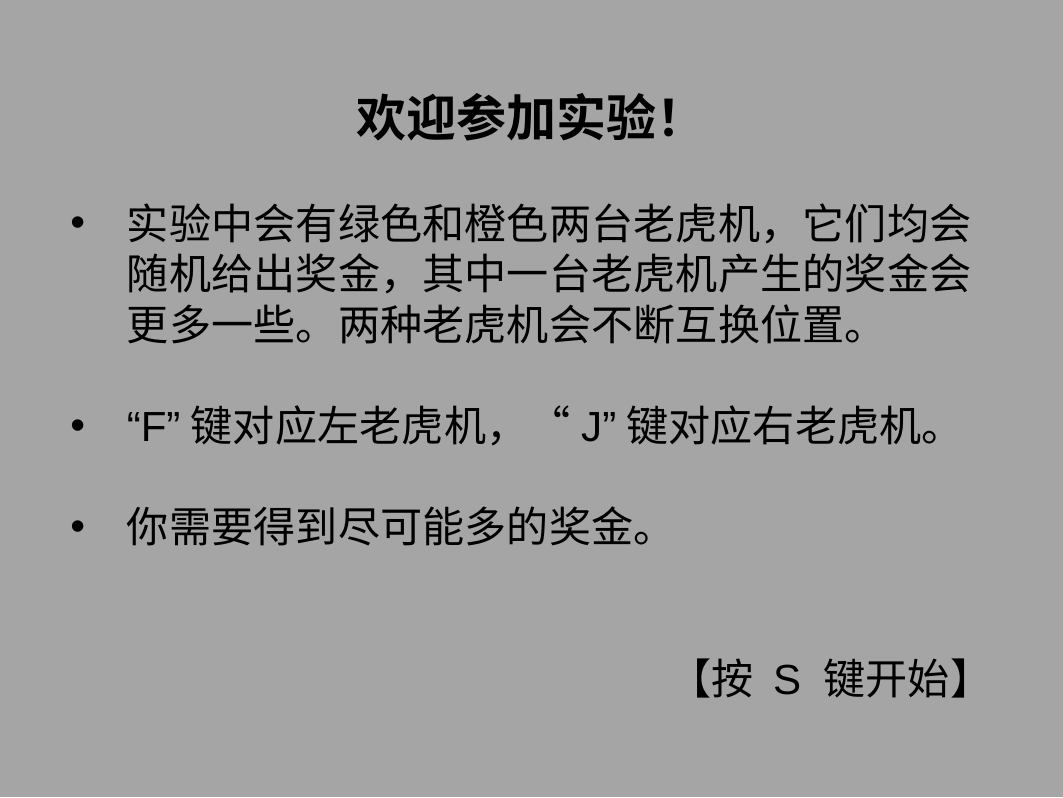

欢迎参加实验！

实验中会有绿色和橙色两台老虎机，它们均会随机给出奖金，其中一台老虎机产生的奖金会更多一些。两种老虎机会不断互换位置。

“F”键对应左老虎机，“J”键对应右老虎机。

你需要得到尽可能多的奖金。

【按 S 键开始】